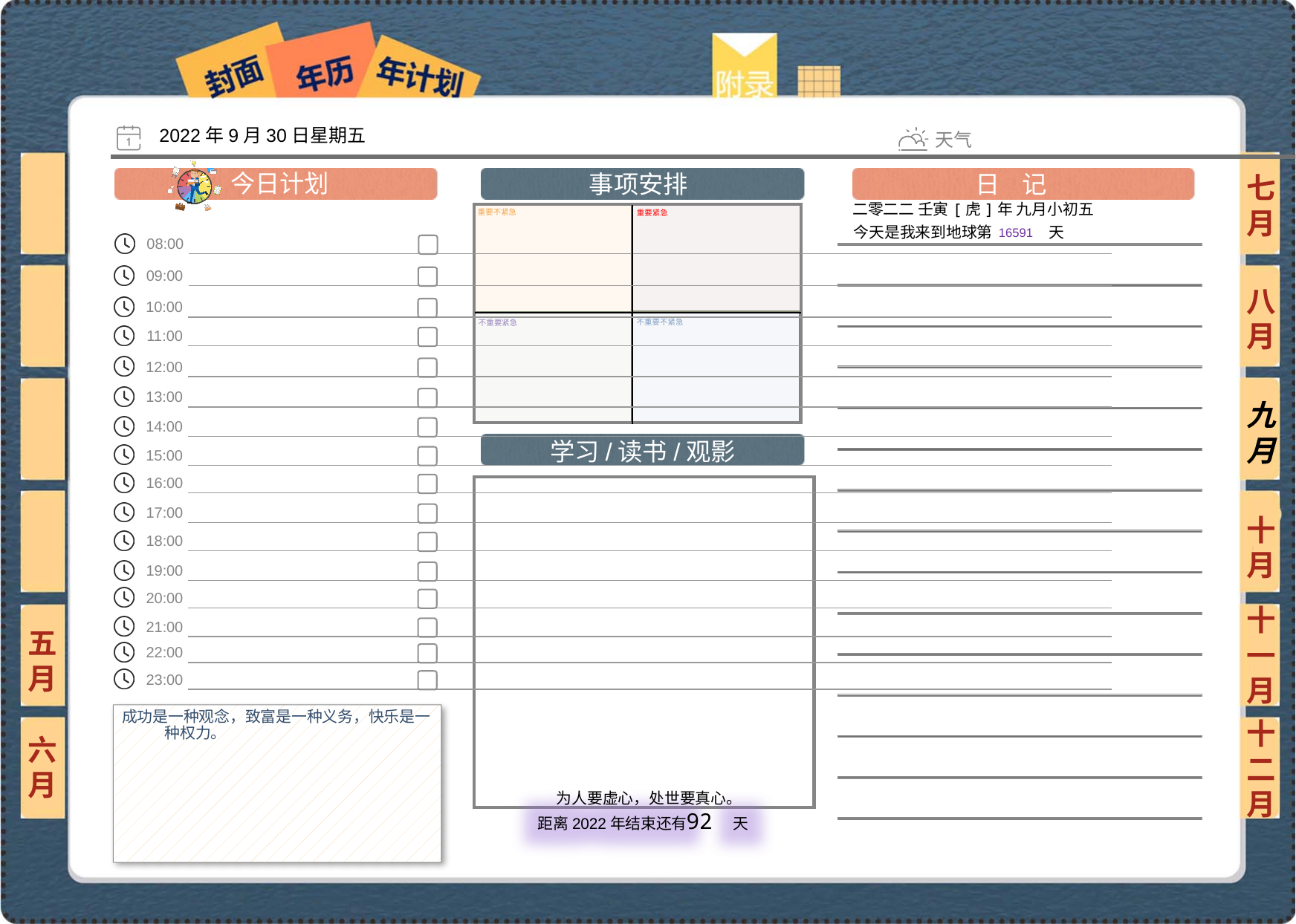

2022年9月30日星期五
七月
二零二二 壬寅[虎]年 九月小初五
16591
八月
九月
十月
十一月
五月
成功是一种观念，致富是一种义务，快乐是一种权力。

六月
十二月
92
 为人要虚心，处世要真心。